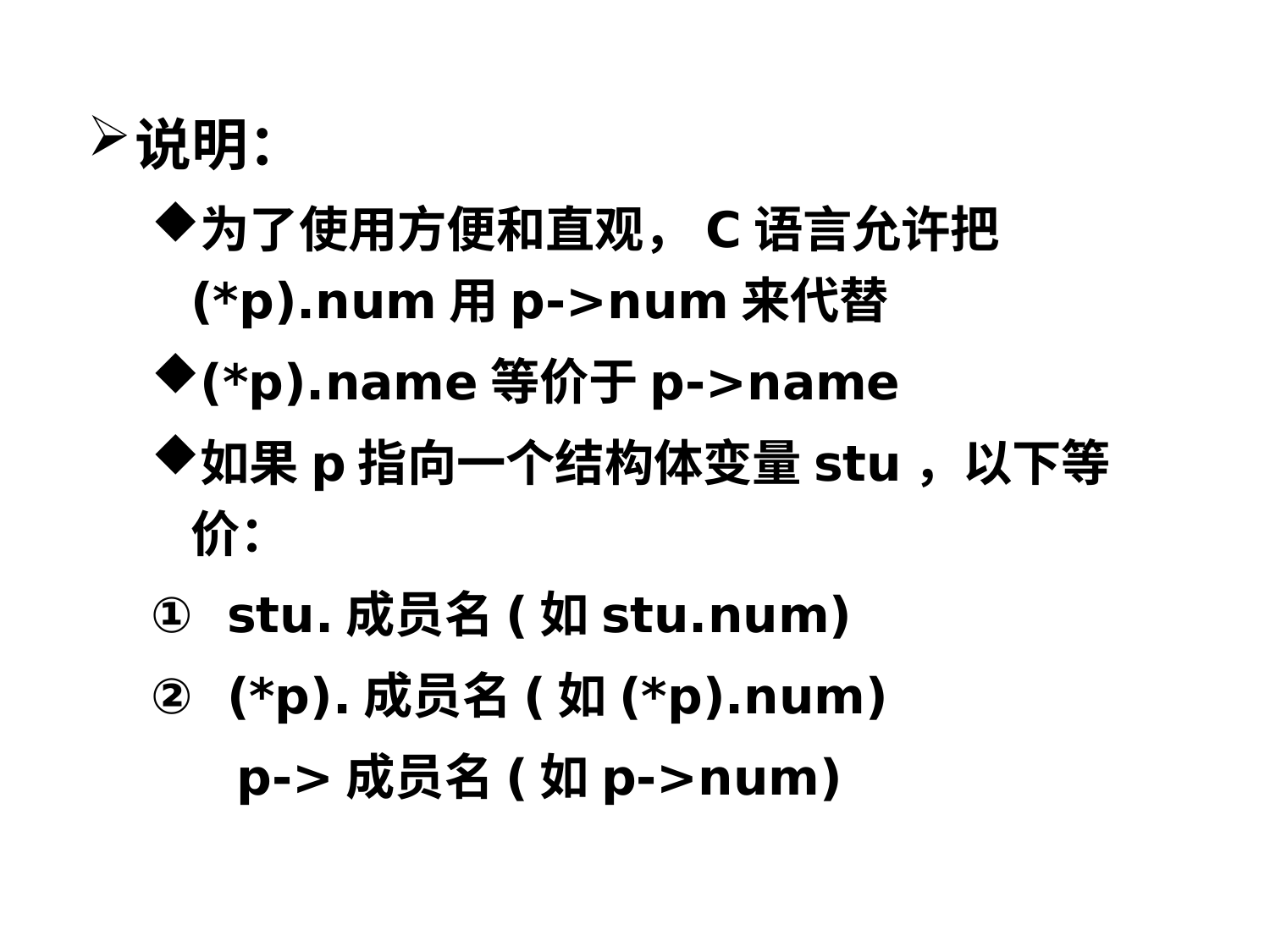

说明：
为了使用方便和直观，C语言允许把(*p).num用p->num来代替
(*p).name等价于p->name
如果p指向一个结构体变量stu，以下等价：
①  stu.成员名(如stu.num)
②  (*p).成员名(如(*p).num)
     p->成员名(如p->num)